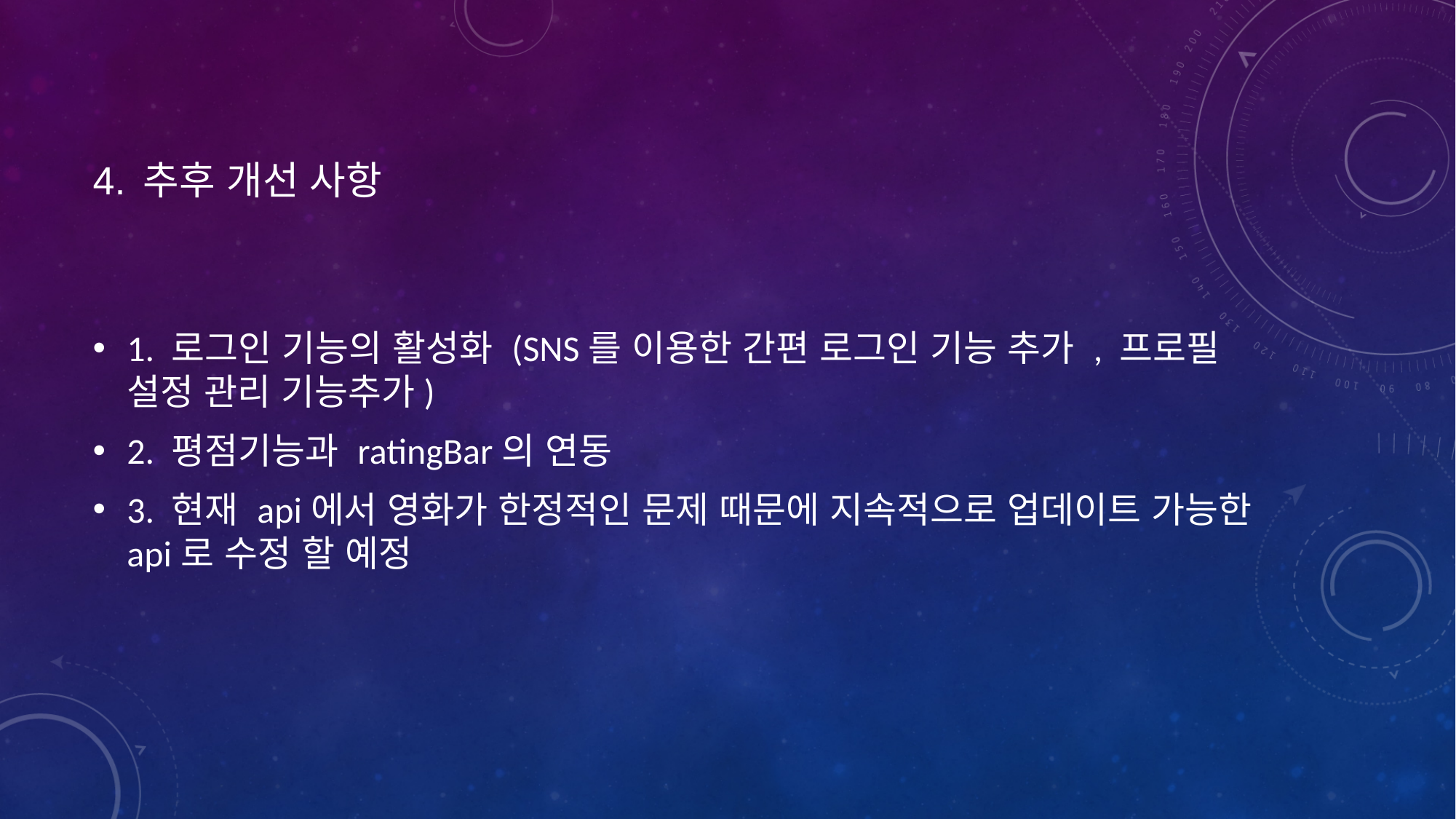

4. 추후 개선 사항
1. 로그인 기능의 활성화 (SNS를 이용한 간편 로그인 기능 추가 , 프로필 설정 관리 기능추가)
2. 평점기능과 ratingBar의 연동
3. 현재 api에서 영화가 한정적인 문제 때문에 지속적으로 업데이트 가능한 api로 수정 할 예정